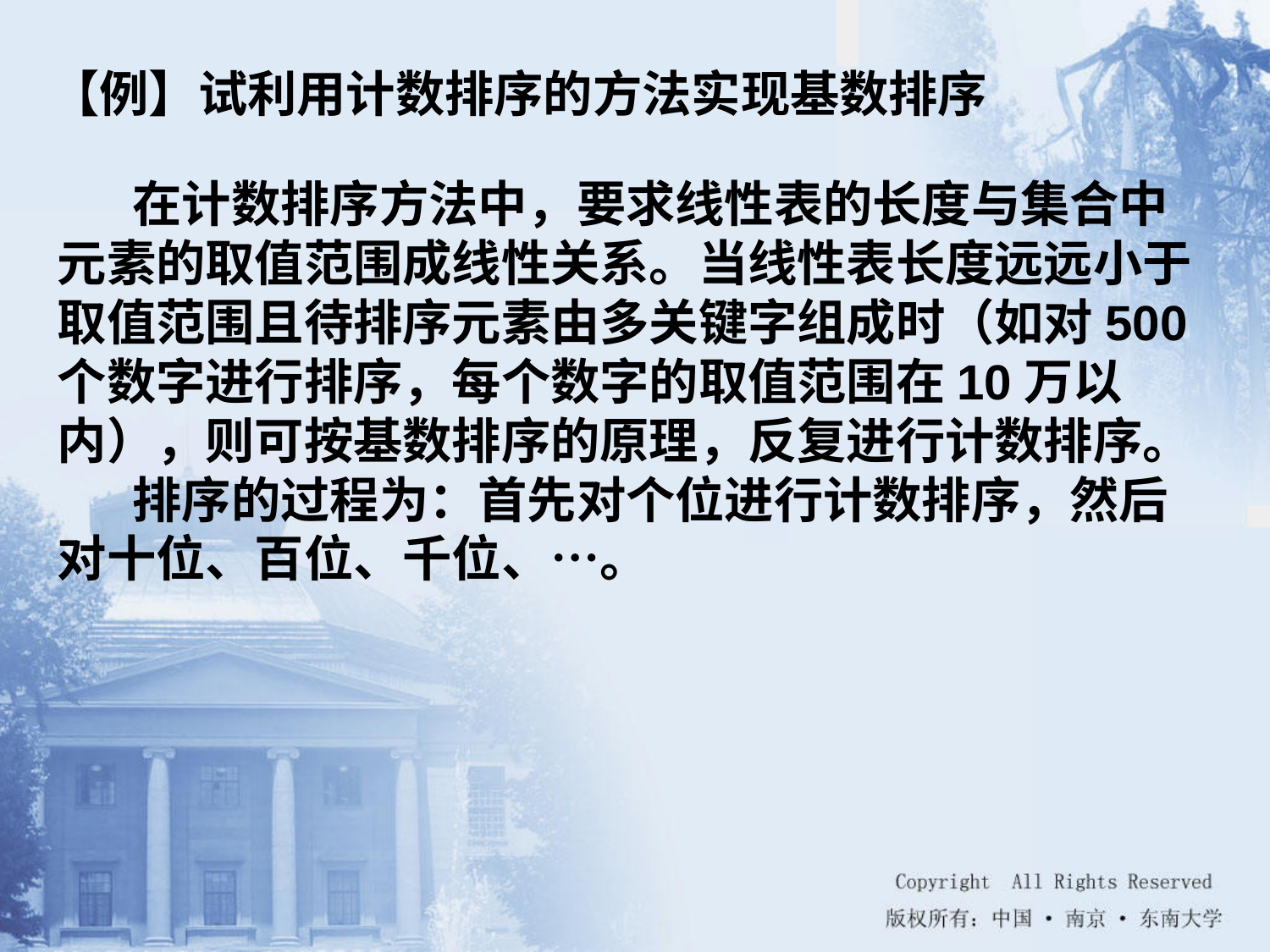

【例】试利用计数排序的方法实现基数排序
在计数排序方法中，要求线性表的长度与集合中元素的取值范围成线性关系。当线性表长度远远小于取值范围且待排序元素由多关键字组成时（如对500个数字进行排序，每个数字的取值范围在10万以内），则可按基数排序的原理，反复进行计数排序。
排序的过程为：首先对个位进行计数排序，然后对十位、百位、千位、…。